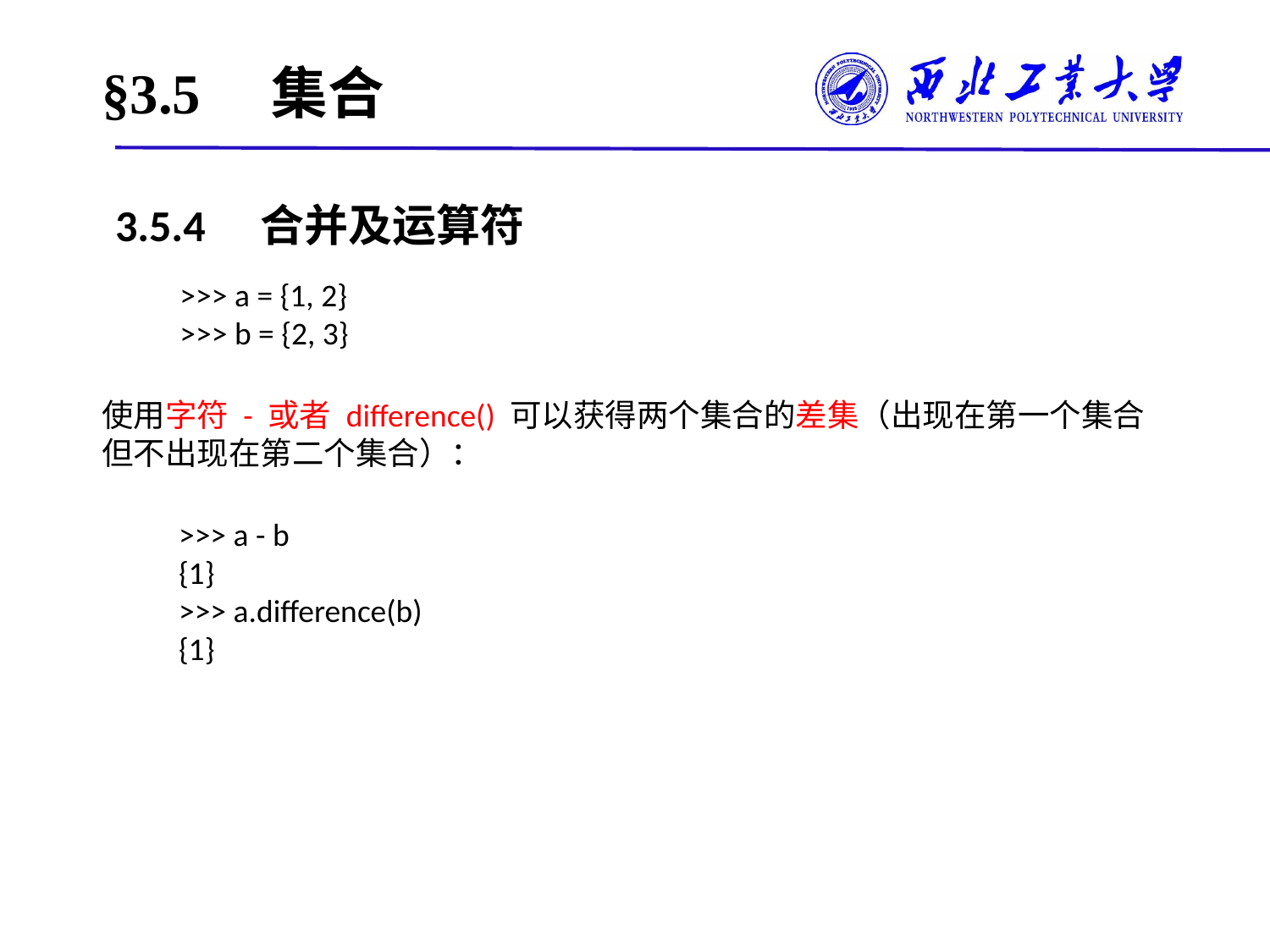

# §3.5　集合
3.5.4　合并及运算符

>>> a = {1, 2}
>>> b = {2, 3}
使用字符 - 或者 difference() 可以获得两个集合的差集（出现在第一个集合但不出现在第二个集合）：
>>> a - b
{1}
>>> a.difference(b)
{1}